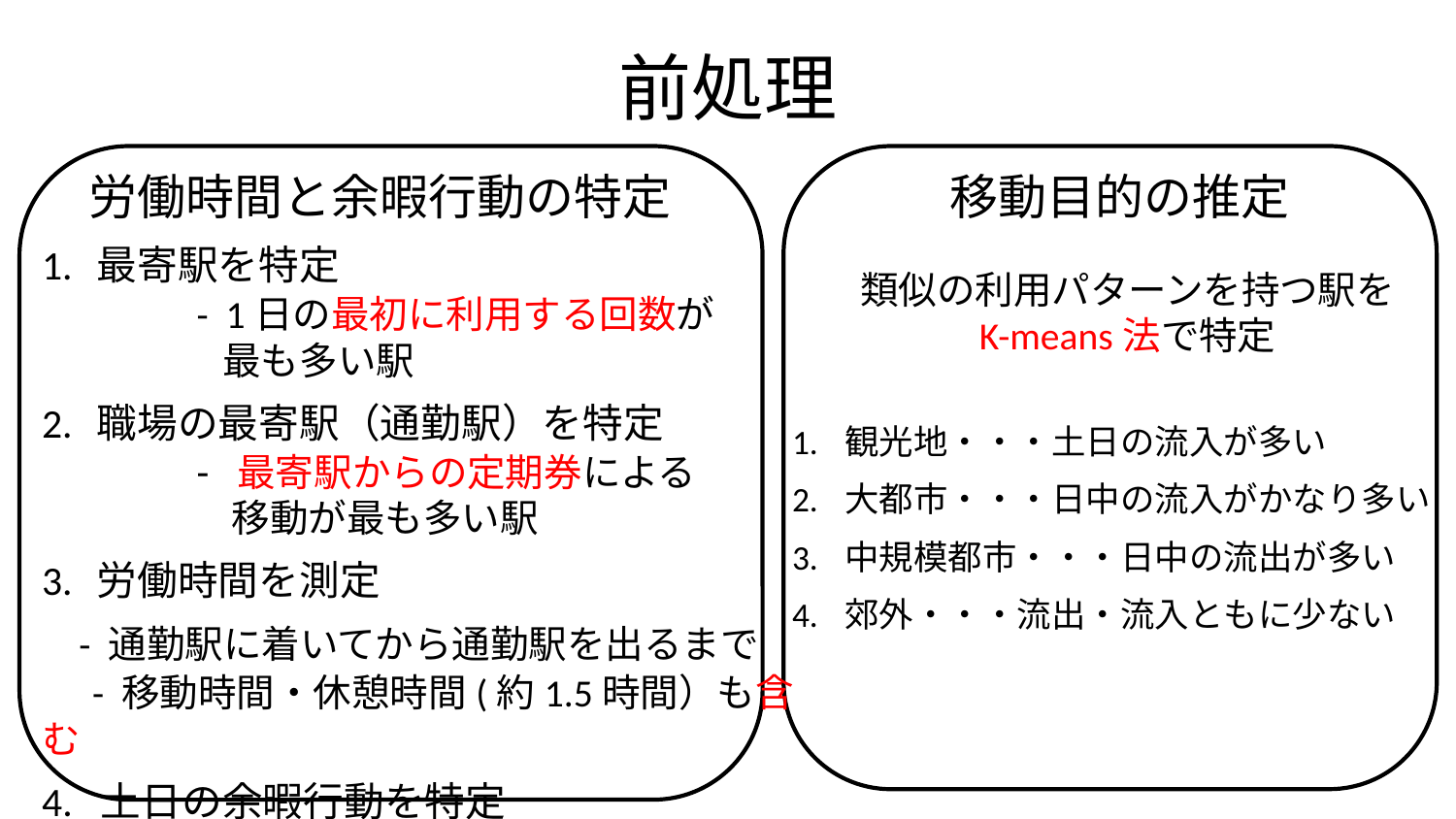

# 前処理

労働時間と余暇行動の特定
移動目的の推定
最寄駅を特定
	 -  1日の最初に利用する回数が
	   最も多い駅
職場の最寄駅（通勤駅）を特定
	 -  最寄駅からの定期券による
	    移動が最も多い駅
労働時間を測定
    - 通勤駅に着いてから通勤駅を出るまで
　- 移動時間・休憩時間(約1.5時間）も含む
4.  土日の余暇行動を特定

類似の利用パターンを持つ駅を
K-means法で特定

観光地・・・土日の流入が多い
大都市・・・日中の流入がかなり多い
中規模都市・・・日中の流出が多い
郊外・・・流出・流入ともに少ない